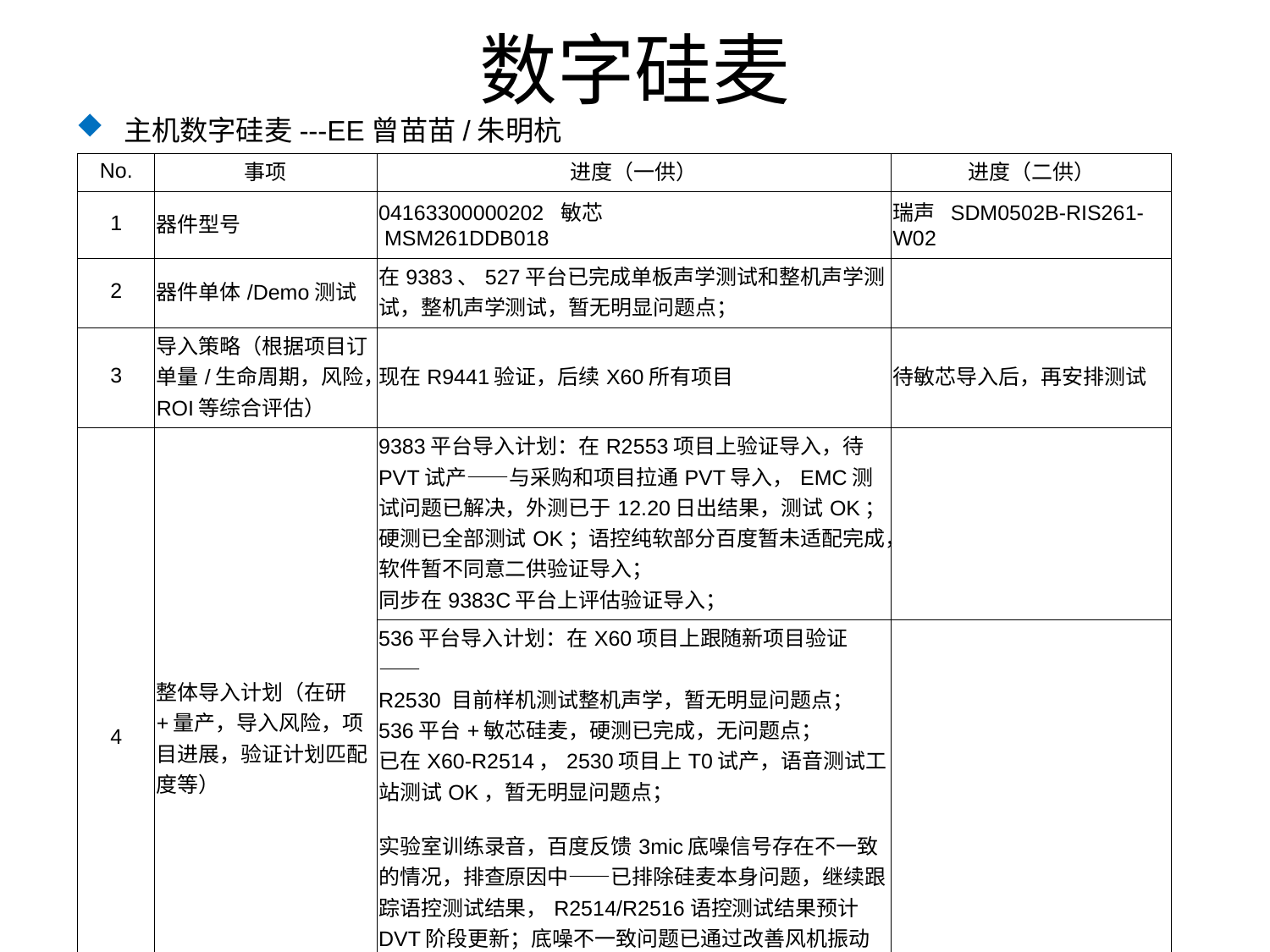

# 数字硅麦
主机数字硅麦---EE曾苗苗/朱明杭
| No. | 事项 | 进度（一供） | 进度（二供） |
| --- | --- | --- | --- |
| 1 | 器件型号 | 04163300000202 敏芯 MSM261DDB018 | 瑞声 SDM0502B-RIS261-W02 |
| 2 | 器件单体/Demo测试 | 在9383、527平台已完成单板声学测试和整机声学测试，整机声学测试，暂无明显问题点； |  |
| 3 | 导入策略（根据项目订单量/生命周期，风险，ROI等综合评估） | 现在R9441验证，后续X60所有项目 | 待敏芯导入后，再安排测试 |
| 4 | 整体导入计划（在研+量产，导入风险，项目进展，验证计划匹配度等） | 9383平台导入计划：在R2553项目上验证导入，待PVT试产——与采购和项目拉通PVT导入，EMC测试问题已解决，外测已于12.20日出结果，测试OK；硬测已全部测试OK；语控纯软部分百度暂未适配完成，软件暂不同意二供验证导入； 同步在9383C平台上评估验证导入； |  |
|  |  | 536平台导入计划：在X60项目上跟随新项目验证—— R2530 目前样机测试整机声学，暂无明显问题点； 536平台+敏芯硅麦，硬测已完成，无问题点； 已在X60-R2514，2530项目上T0试产，语音测试工站测试OK，暂无明显问题点； 实验室训练录音，百度反馈3mic底噪信号存在不一致的情况，排查原因中——已排除硅麦本身问题，继续跟踪语控测试结果，R2514/R2516语控测试结果预计DVT阶段更新；底噪不一致问题已通过改善风机振动状态测试OK； R2514项目已开始录音训练，待实验室完成唤醒率测试ok后形成闭环；预计完成时间3月中下旬 |  |